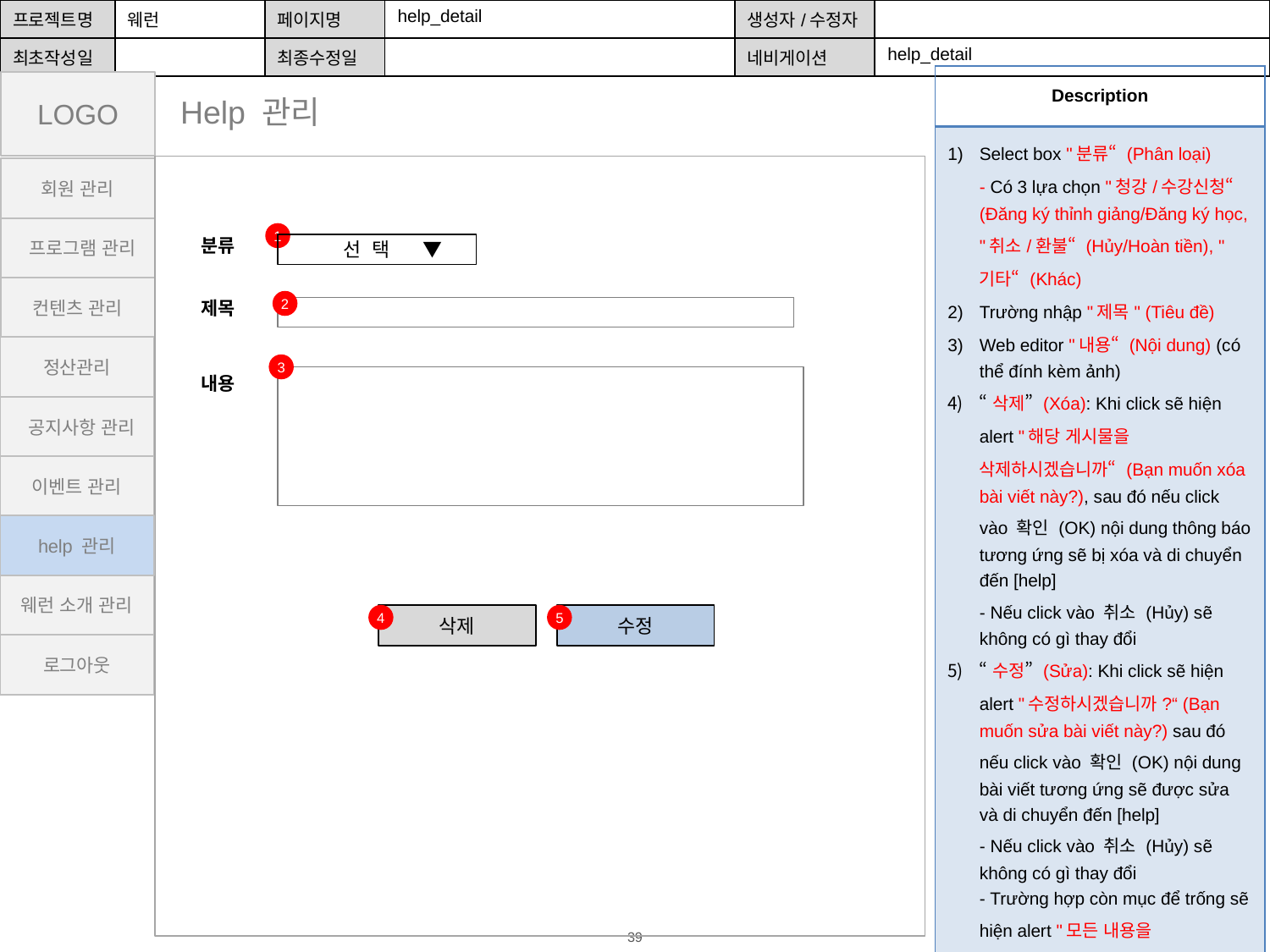

| 프로젝트명 | 웨런 | 페이지명 | help\_detail | 생성자/수정자 |  |
| --- | --- | --- | --- | --- | --- |
| 최초작성일 |  | 최종수정일 |  | 네비게이션 | help\_detail |
| Description |
| --- |
| Select box "분류“ (Phân loại) - Có 3 lựa chọn "청강/수강신청“ (Đăng ký thỉnh giảng/Đăng ký học, "취소/환불“ (Hủy/Hoàn tiền), "기타“ (Khác) Trường nhập "제목" (Tiêu đề) Web editor "내용“ (Nội dung) (có thể đính kèm ảnh) “삭제” (Xóa): Khi click sẽ hiện alert "해당 게시물을 삭제하시겠습니까“ (Bạn muốn xóa bài viết này?), sau đó nếu click vào 확인 (OK) nội dung thông báo tương ứng sẽ bị xóa và di chuyển đến [help] - Nếu click vào 취소 (Hủy) sẽ không có gì thay đổi “수정” (Sửa): Khi click sẽ hiện alert "수정하시겠습니까?“ (Bạn muốn sửa bài viết này?) sau đó nếu click vào 확인 (OK) nội dung bài viết tương ứng sẽ được sửa và di chuyển đến [help] - Nếu click vào 취소 (Hủy) sẽ không có gì thay đổi - Trường hợp còn mục để trống sẽ hiện alert "모든 내용을 입력해주세요.“ (Vui lòng điền đầy đủ nội dung.), sau đó nếu click vào 확인 (OK) sẽ không có gì thay đổi |
LOGO
Help 관리

회원 관리
 프로그램 관리
1
분류
     선  택      ▼
컨텐츠 관리
제목
2

정산관리
3
내용

로그아웃
 공지사항 관리
어워드 관리
이벤트 관리
8
help 관리
웨런 소개 관리
4
삭제
5
수정
로그아웃